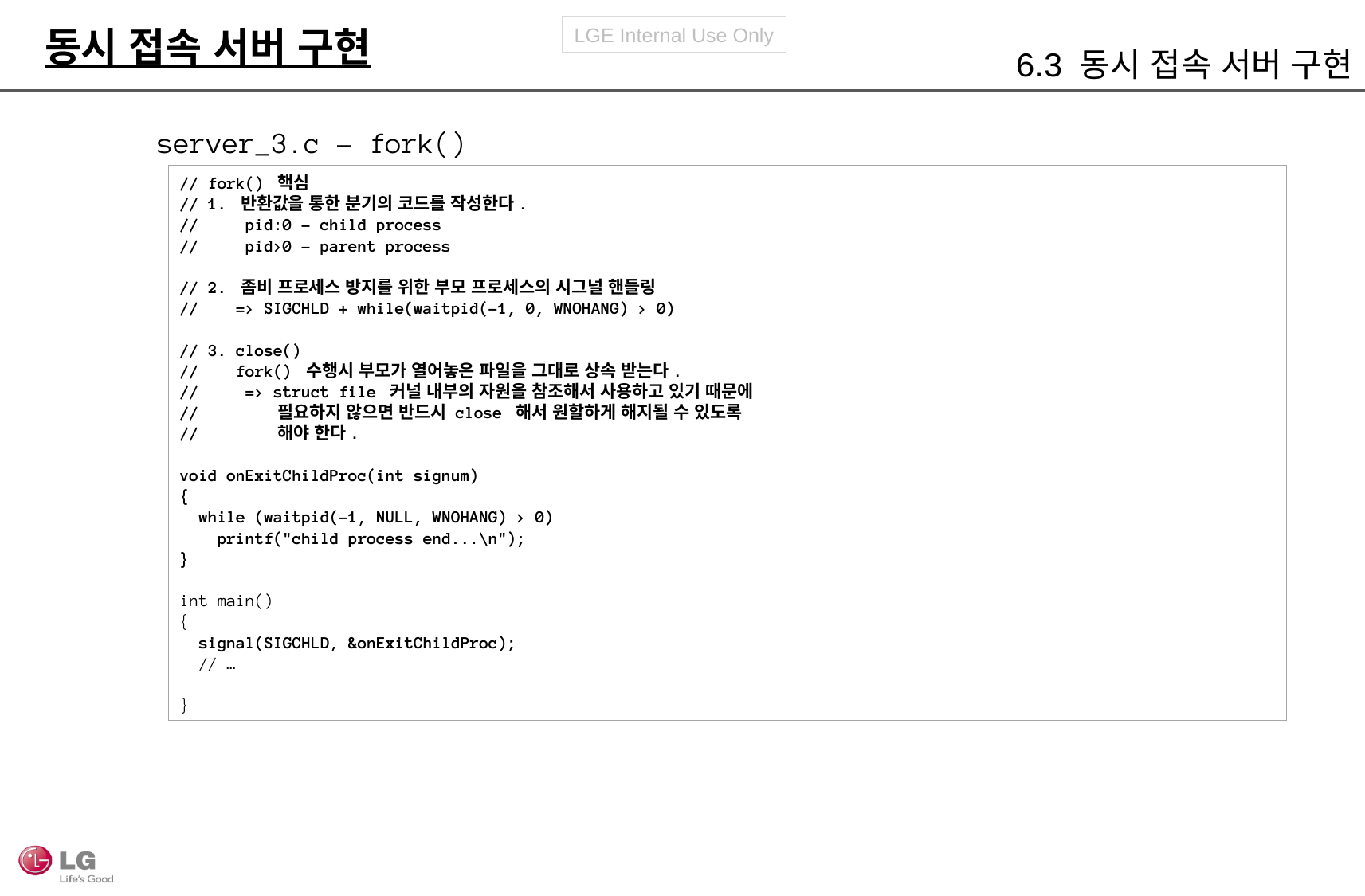

동시 접속 서버 구현
6.3 동시 접속 서버 구현

server_3.c – fork()
// fork() 핵심
// 1. 반환값을 통한 분기의 코드를 작성한다.
//     pid:0 - child process
//     pid>0 - parent process

// 2. 좀비 프로세스 방지를 위한 부모 프로세스의 시그널 핸들링
//    => SIGCHLD + while(waitpid(-1, 0, WNOHANG) > 0)

// 3. close()
//    fork() 수행시 부모가 열어놓은 파일을 그대로 상속 받는다.
//     => struct file 커널 내부의 자원을 참조해서 사용하고 있기 때문에
//        필요하지 않으면 반드시 close 해서 원할하게 해지될 수 있도록
//        해야 한다.

void onExitChildProc(int signum)
{
  while (waitpid(-1, NULL, WNOHANG) > 0)
    printf("child process end...\n");
}

int main()
{
  signal(SIGCHLD, &onExitChildProc);
  // …

}